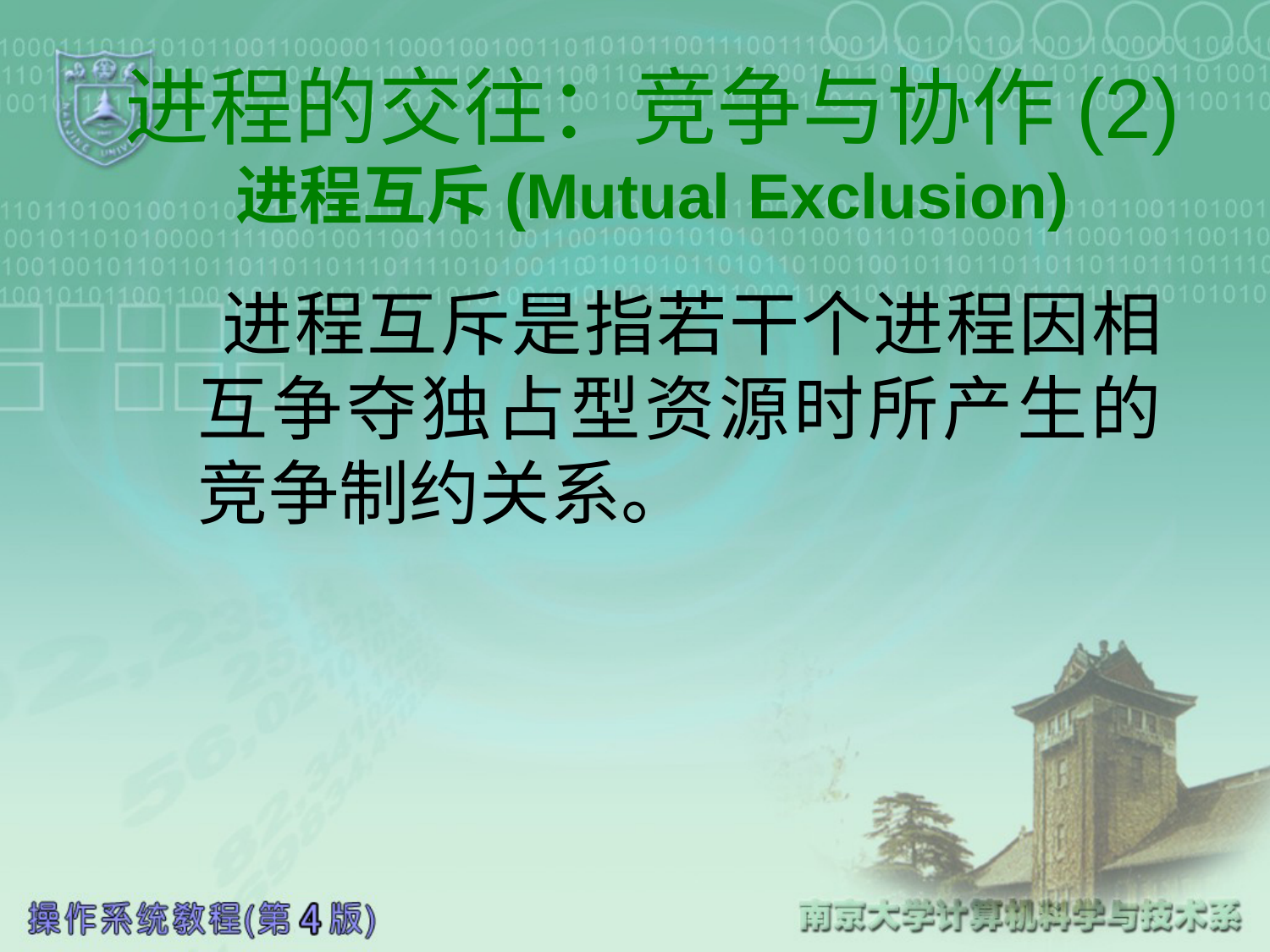

# 进程的交往：竞争与协作(2) 进程互斥(Mutual Exclusion)
   进程互斥是指若干个进程因相互争夺独占型资源时所产生的竞争制约关系。